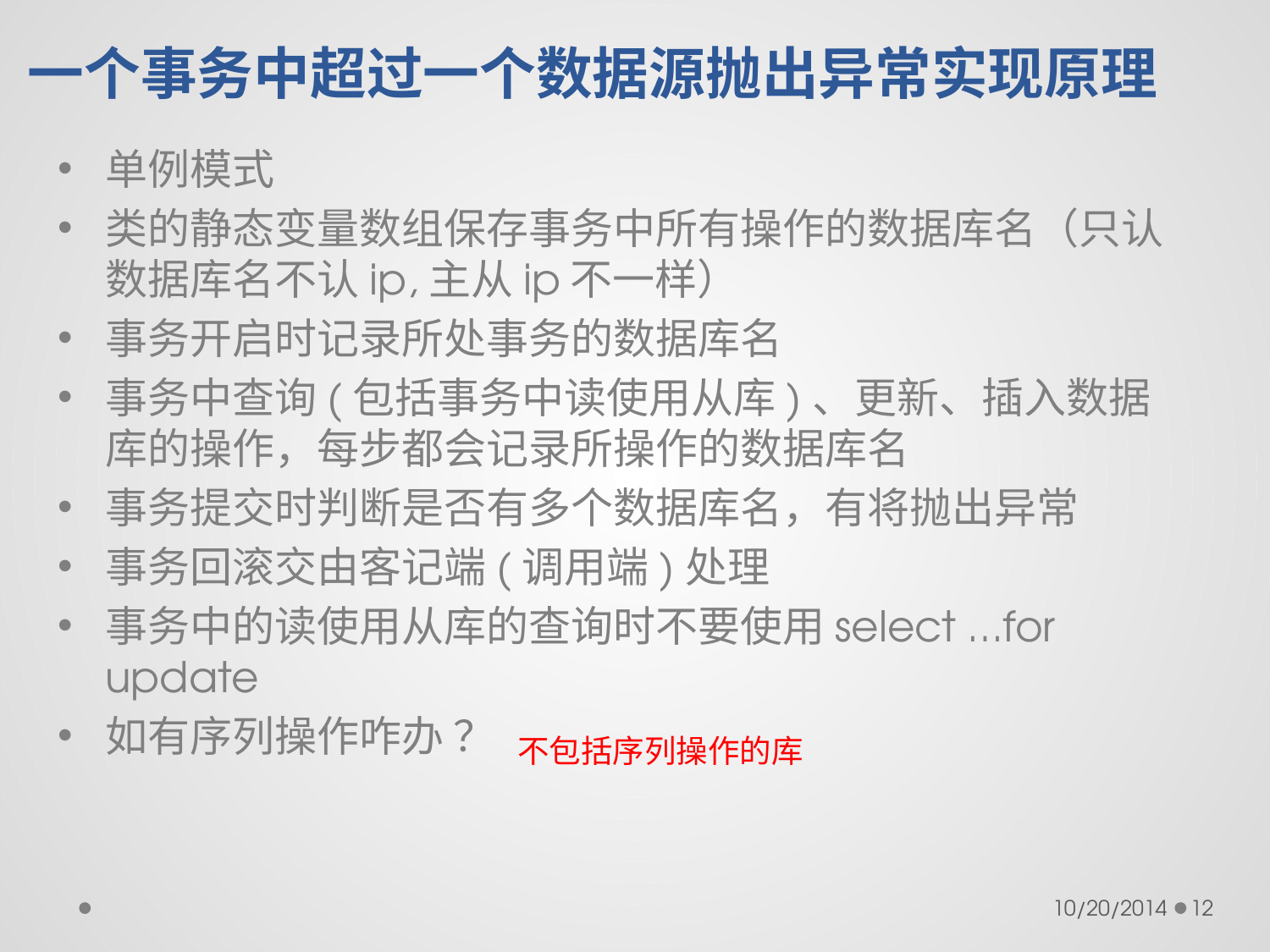

一个事务中超过一个数据源抛出异常实现原理
单例模式
类的静态变量数组保存事务中所有操作的数据库名（只认数据库名不认ip,主从ip不一样）
事务开启时记录所处事务的数据库名
事务中查询(包括事务中读使用从库)、更新、插入数据库的操作，每步都会记录所操作的数据库名
事务提交时判断是否有多个数据库名，有将抛出异常
事务回滚交由客记端(调用端)处理
事务中的读使用从库的查询时不要使用select …for update
如有序列操作咋办 ？
不包括序列操作的库
10/20/2014
12